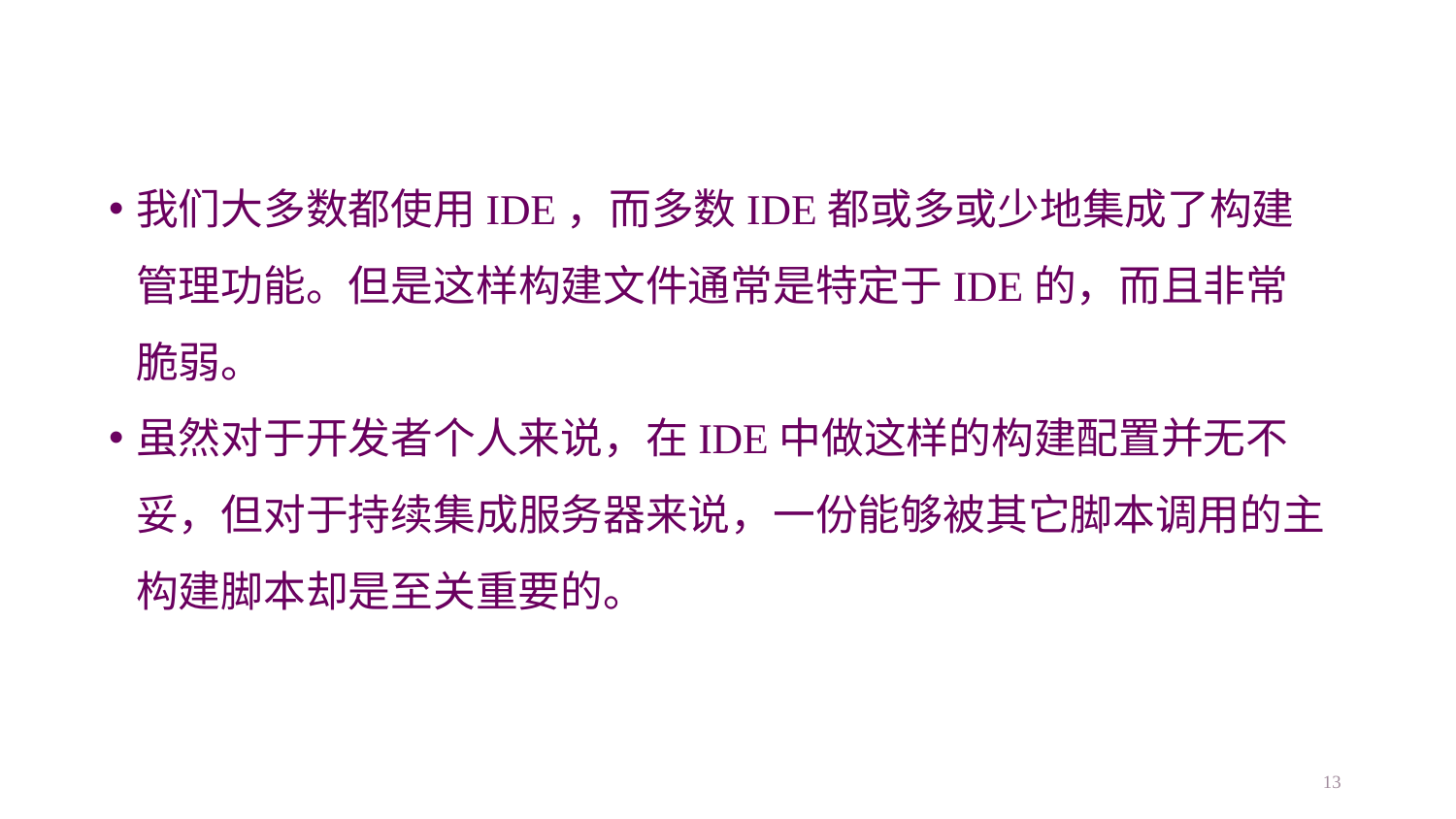

我们大多数都使用IDE，而多数IDE都或多或少地集成了构建管理功能。但是这样构建文件通常是特定于IDE的，而且非常脆弱。
虽然对于开发者个人来说，在IDE中做这样的构建配置并无不妥，但对于持续集成服务器来说，一份能够被其它脚本调用的主构建脚本却是至关重要的。
13